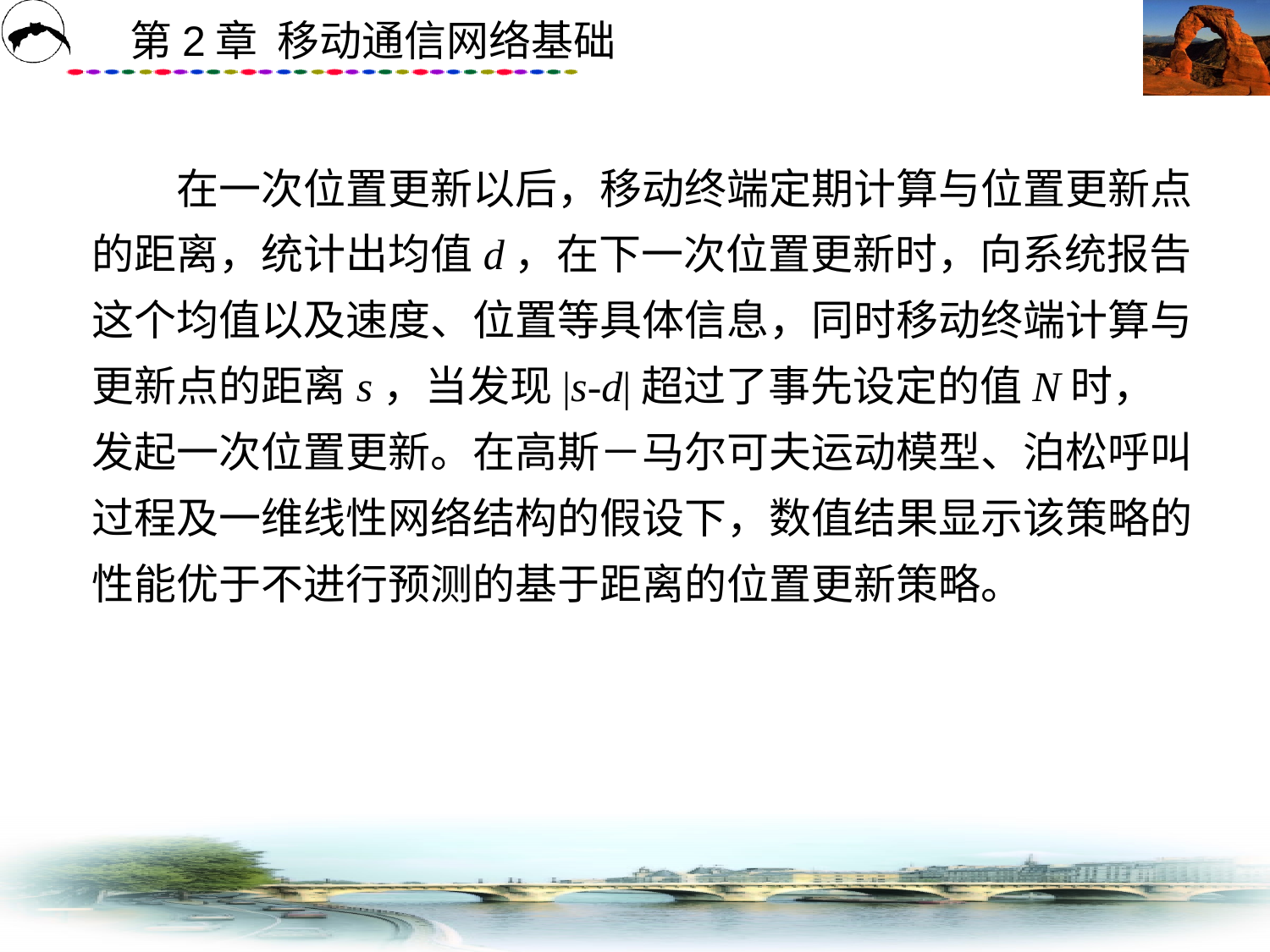

# 在一次位置更新以后，移动终端定期计算与位置更新点的距离，统计出均值d，在下一次位置更新时，向系统报告这个均值以及速度、位置等具体信息，同时移动终端计算与更新点的距离s，当发现|s-d|超过了事先设定的值N时，发起一次位置更新。在高斯－马尔可夫运动模型、泊松呼叫过程及一维线性网络结构的假设下，数值结果显示该策略的性能优于不进行预测的基于距离的位置更新策略。